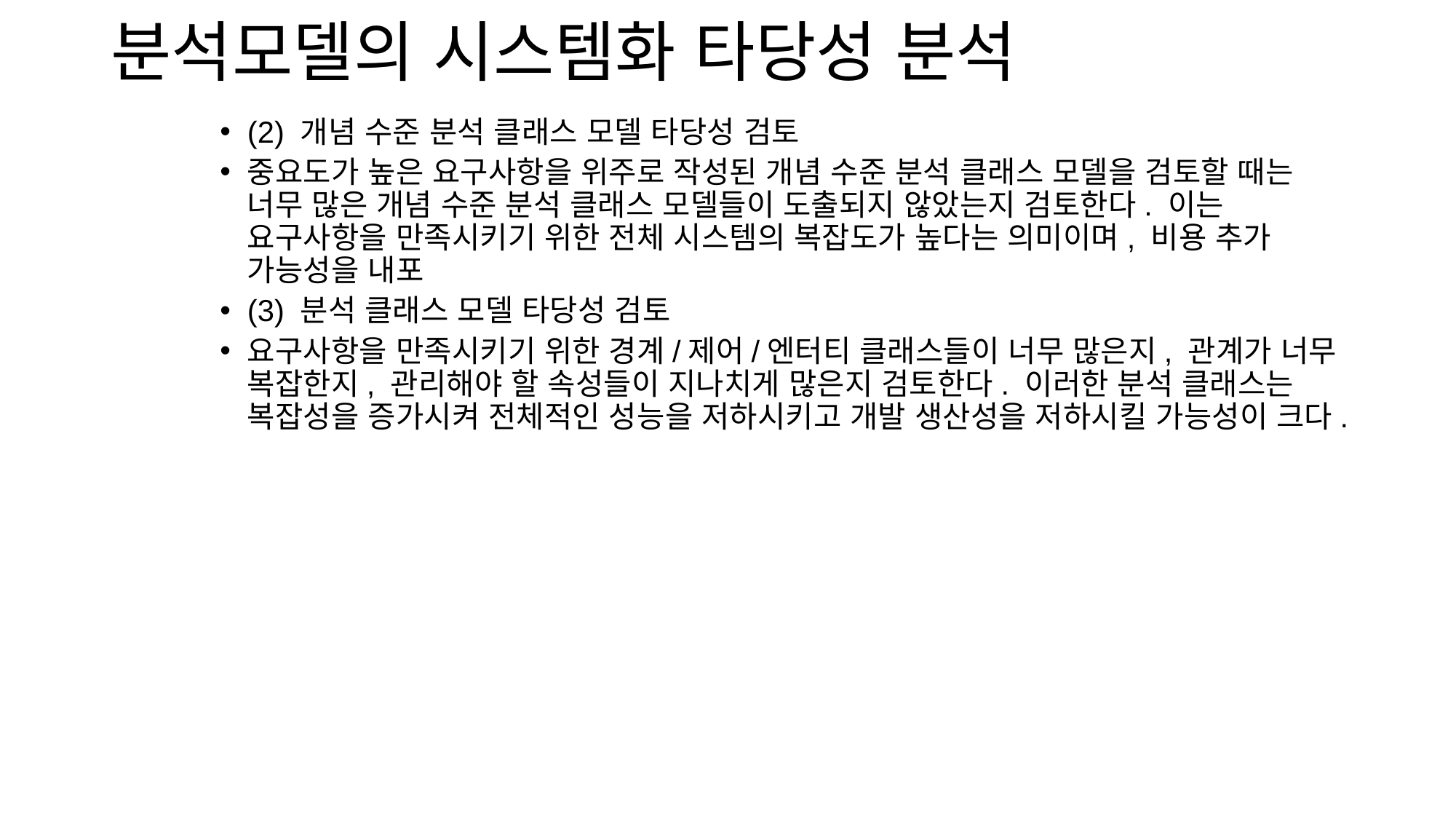

# 분석모델의 시스템화 타당성 분석
(2) 개념 수준 분석 클래스 모델 타당성 검토
중요도가 높은 요구사항을 위주로 작성된 개념 수준 분석 클래스 모델을 검토할 때는 너무 많은 개념 수준 분석 클래스 모델들이 도출되지 않았는지 검토한다. 이는 요구사항을 만족시키기 위한 전체 시스템의 복잡도가 높다는 의미이며, 비용 추가 가능성을 내포
(3) 분석 클래스 모델 타당성 검토
요구사항을 만족시키기 위한 경계/제어/엔터티 클래스들이 너무 많은지, 관계가 너무 복잡한지, 관리해야 할 속성들이 지나치게 많은지 검토한다. 이러한 분석 클래스는 복잡성을 증가시켜 전체적인 성능을 저하시키고 개발 생산성을 저하시킬 가능성이 크다.